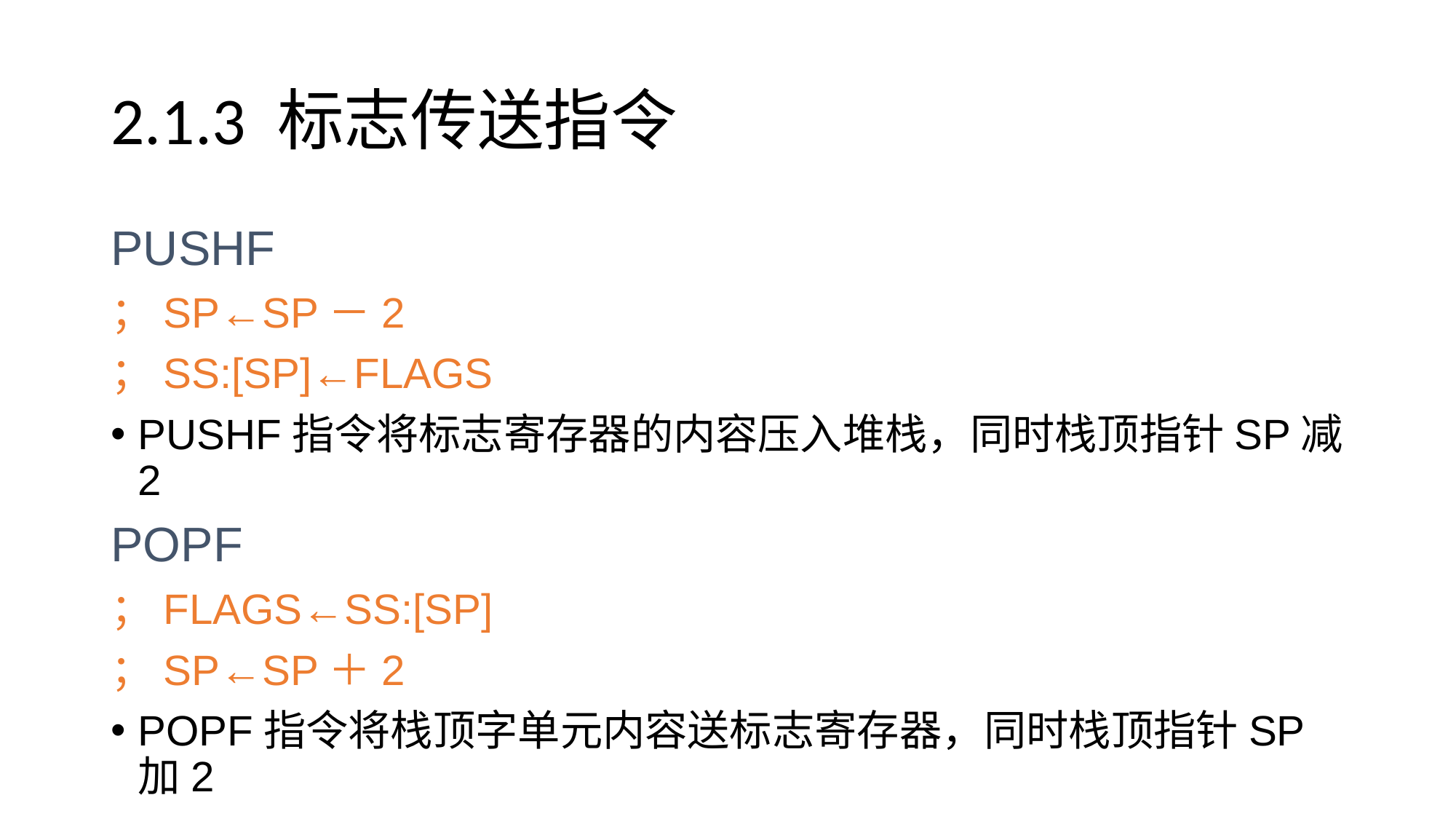

# 2.1.3 标志传送指令
PUSHF
；SP←SP－2
；SS:[SP]←FLAGS
PUSHF指令将标志寄存器的内容压入堆栈，同时栈顶指针SP减2
POPF
；FLAGS←SS:[SP]
；SP←SP＋2
POPF指令将栈顶字单元内容送标志寄存器，同时栈顶指针SP加2